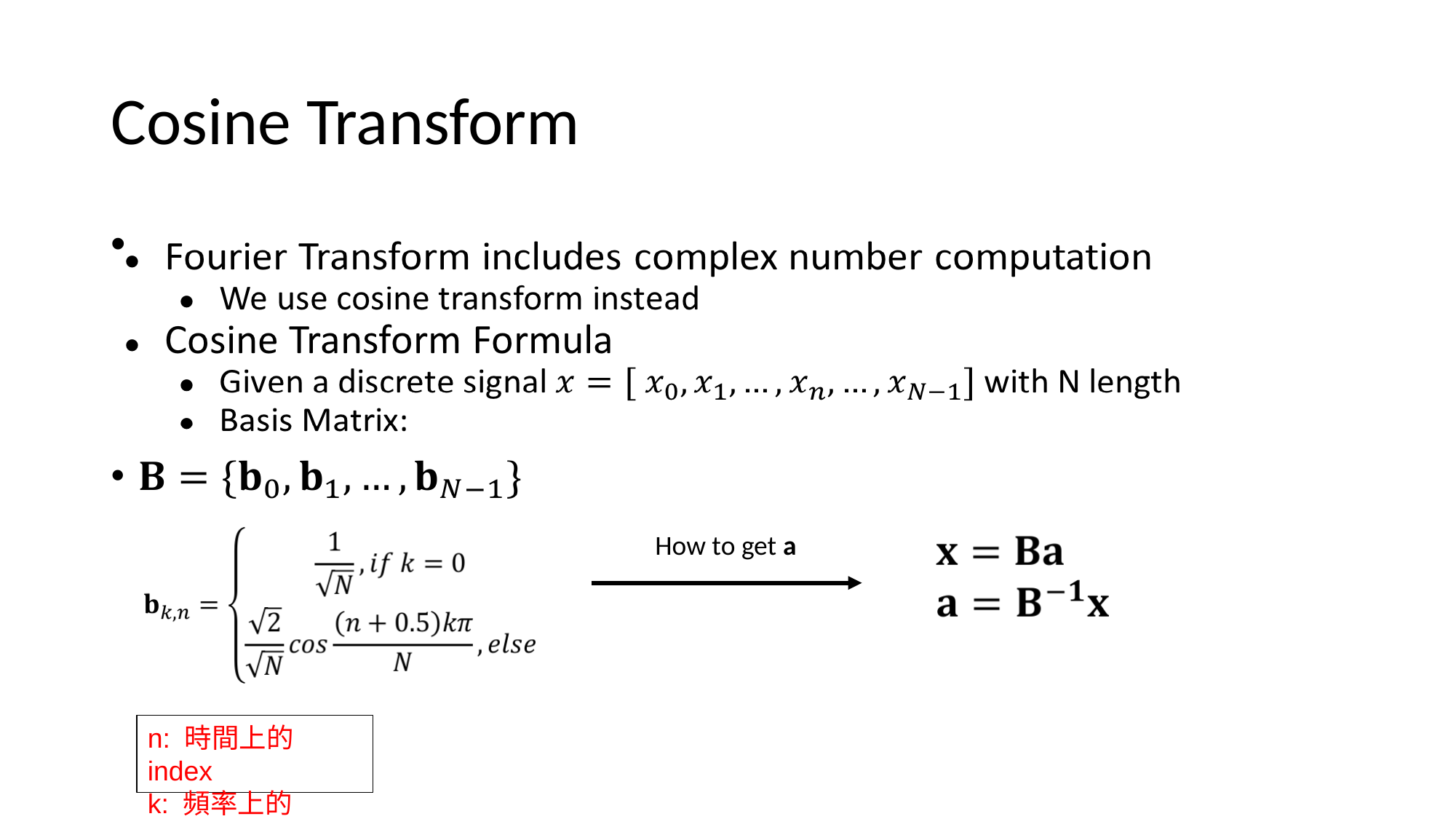

# Cosine Transform

How to get a

n: 時間上的index
k: 頻率上的index